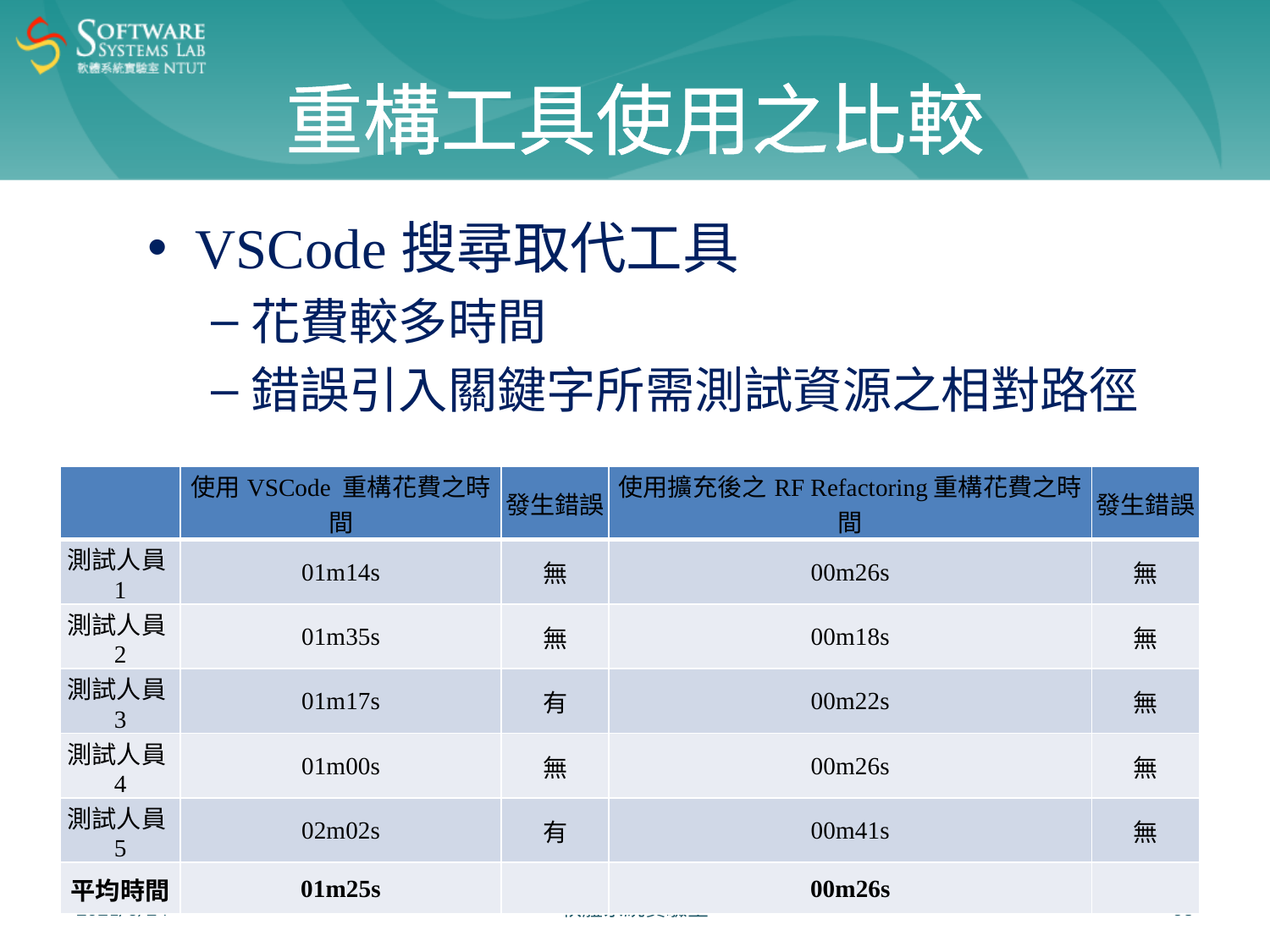

# 重構工具使用之比較
VSCode搜尋取代工具
花費較多時間
錯誤引入關鍵字所需測試資源之相對路徑
|  | 使用VSCode 重構花費之時間 | 發生錯誤 | 使用擴充後之RF Refactoring重構花費之時間 | 發生錯誤 |
| --- | --- | --- | --- | --- |
| 測試人員1 | 01m14s | 無 | 00m26s | 無 |
| 測試人員2 | 01m35s | 無 | 00m18s | 無 |
| 測試人員3 | 01m17s | 有 | 00m22s | 無 |
| 測試人員4 | 01m00s | 無 | 00m26s | 無 |
| 測試人員5 | 02m02s | 有 | 00m41s | 無 |
| 平均時間 | 01m25s |  | 00m26s |  |
2021/6/24
軟體系統實驗室
68